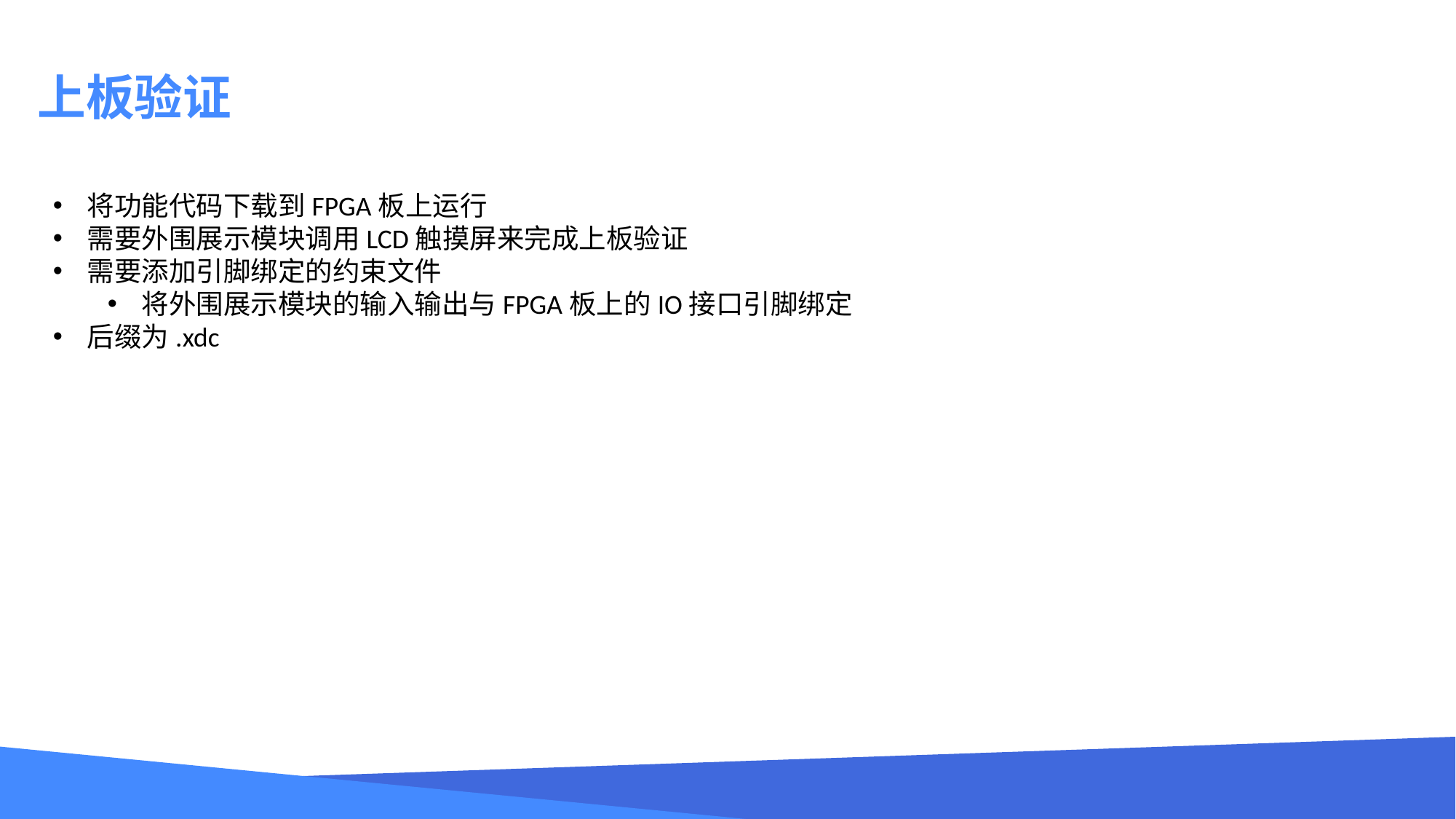

# 上板验证
将功能代码下载到FPGA板上运行
需要外围展示模块调用LCD触摸屏来完成上板验证
需要添加引脚绑定的约束文件
将外围展示模块的输入输出与FPGA板上的IO接口引脚绑定
后缀为.xdc